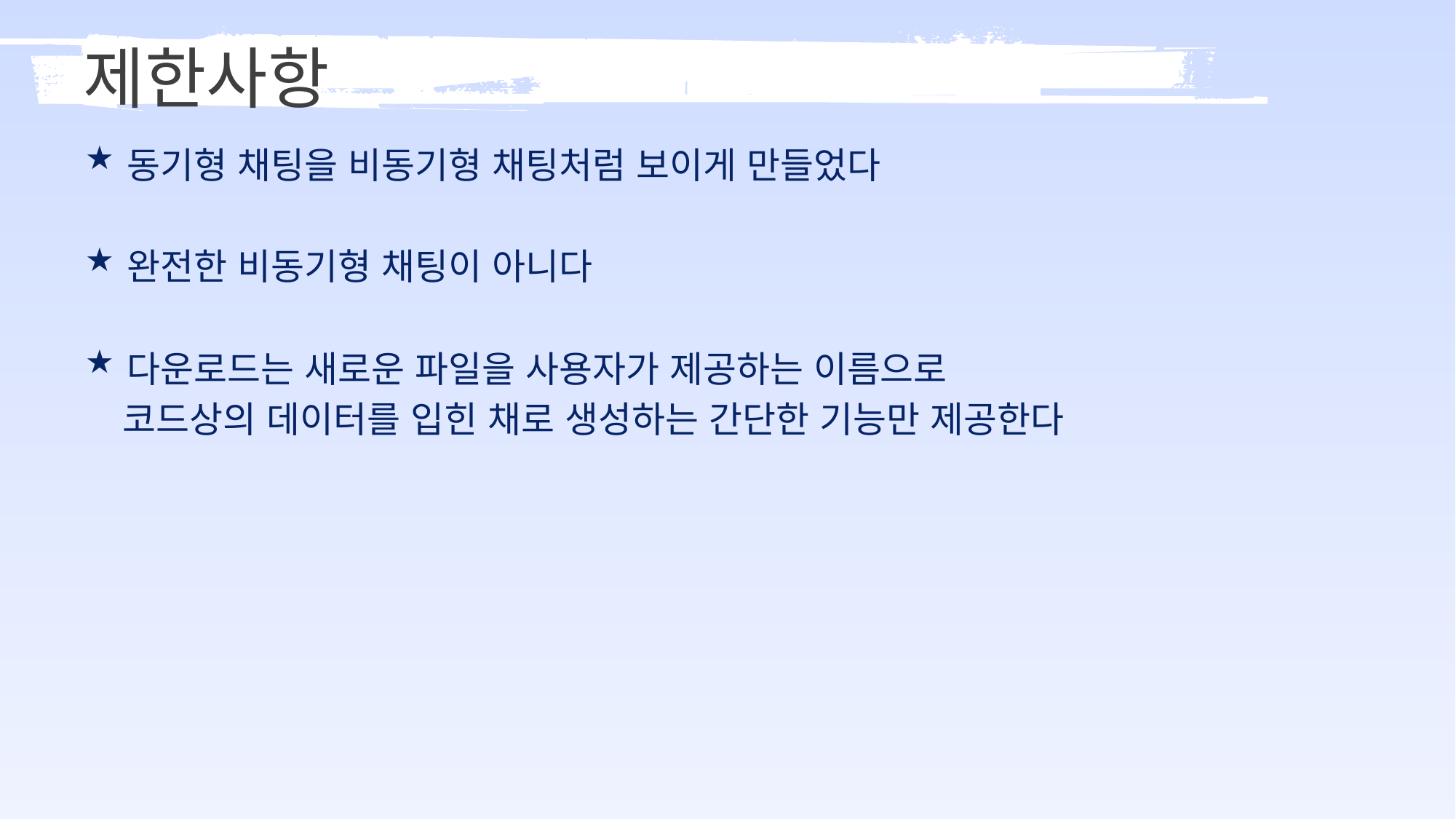

# 제한사항
동기형 채팅을 비동기형 채팅처럼 보이게 만들었다

완전한 비동기형 채팅이 아니다

다운로드는 새로운 파일을 사용자가 제공하는 이름으로
   코드상의 데이터를 입힌 채로 생성하는 간단한 기능만 제공한다